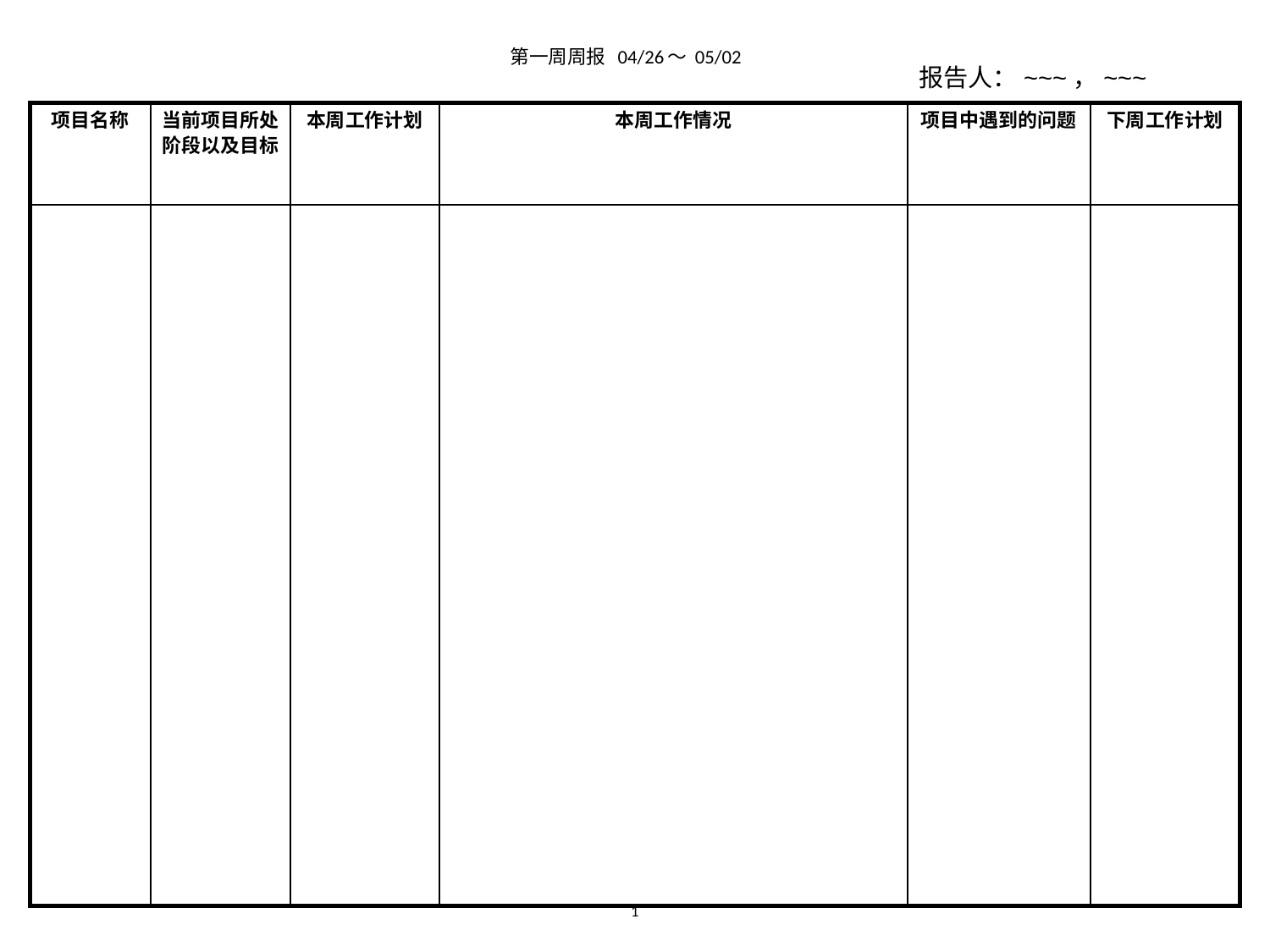

第一周周报  04/26～ 05/02
报告人：~~~，~~~
| 项目名称 | 当前项目所处阶段以及目标 | 本周工作计划 | 本周工作情况 | 项目中遇到的问题 | 下周工作计划 |
| --- | --- | --- | --- | --- | --- |
|  |  |  |  |  |  |
1
1